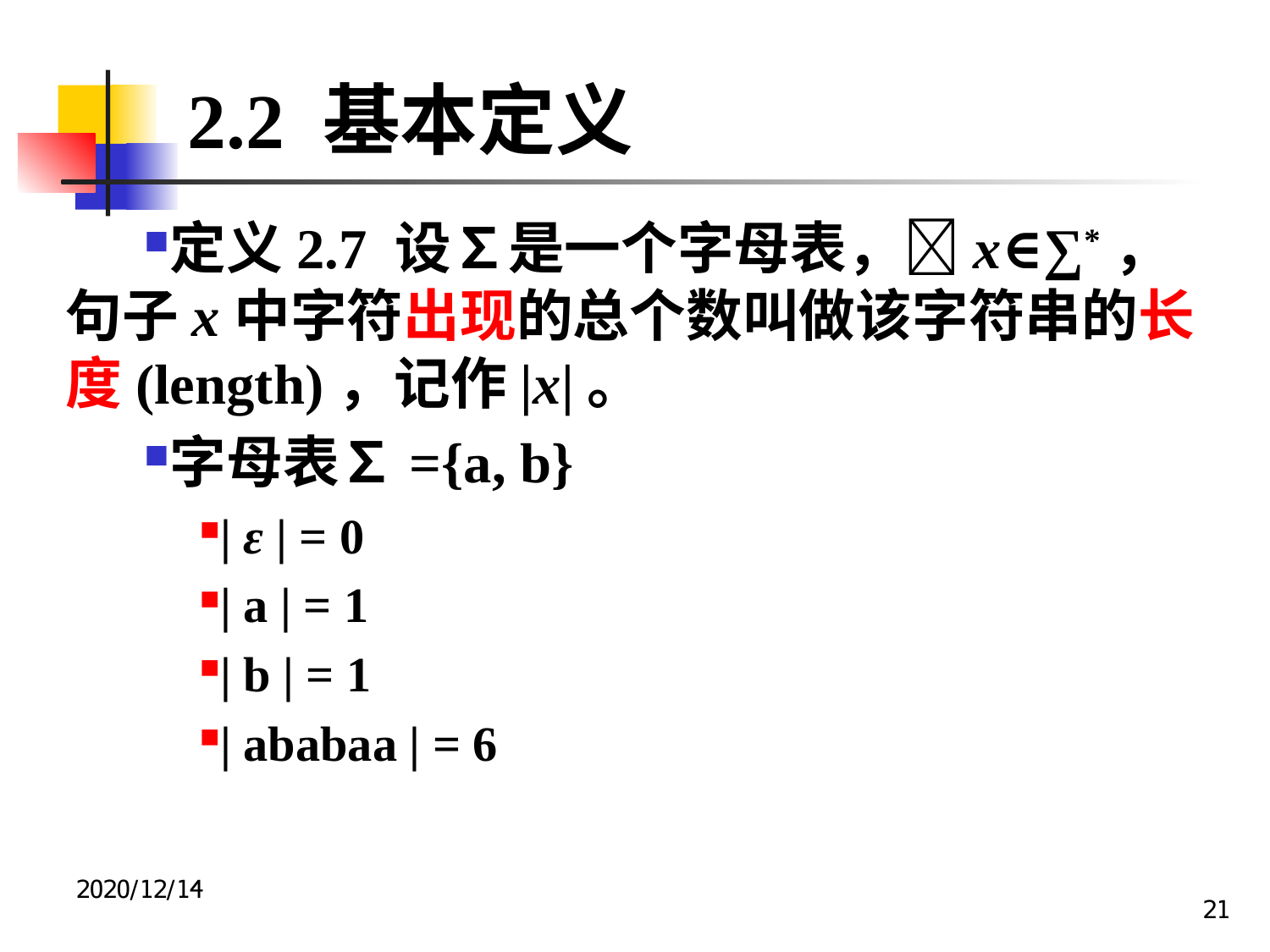

2.2 基本定义
定义2.7 设∑是一个字母表，∀x∈∑*，句子x中字符出现的总个数叫做该字符串的长度(length)，记作|x|。
字母表∑={a, b}
| ε | = 0
| a | = 1
| b | = 1
| ababaa | = 6
21
2020/12/14